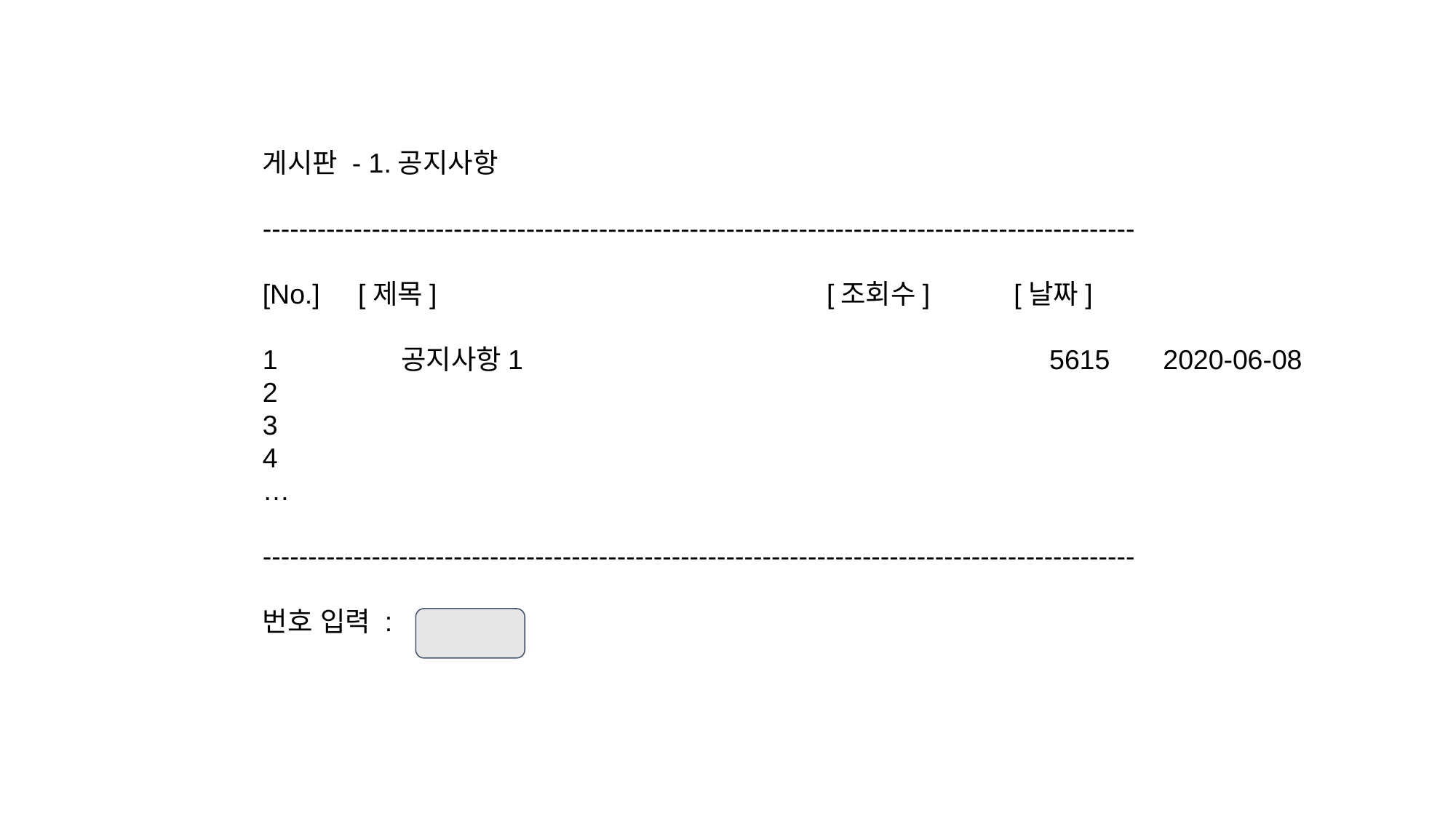

게시판 - 1.공지사항

------------------------------------------------------------------------------------------------

[No.]     [제목]                                                   [조회수]           [날짜]

1	   공지사항1					   5615       2020-06-08
2
3
4
…

------------------------------------------------------------------------------------------------

번호 입력 :